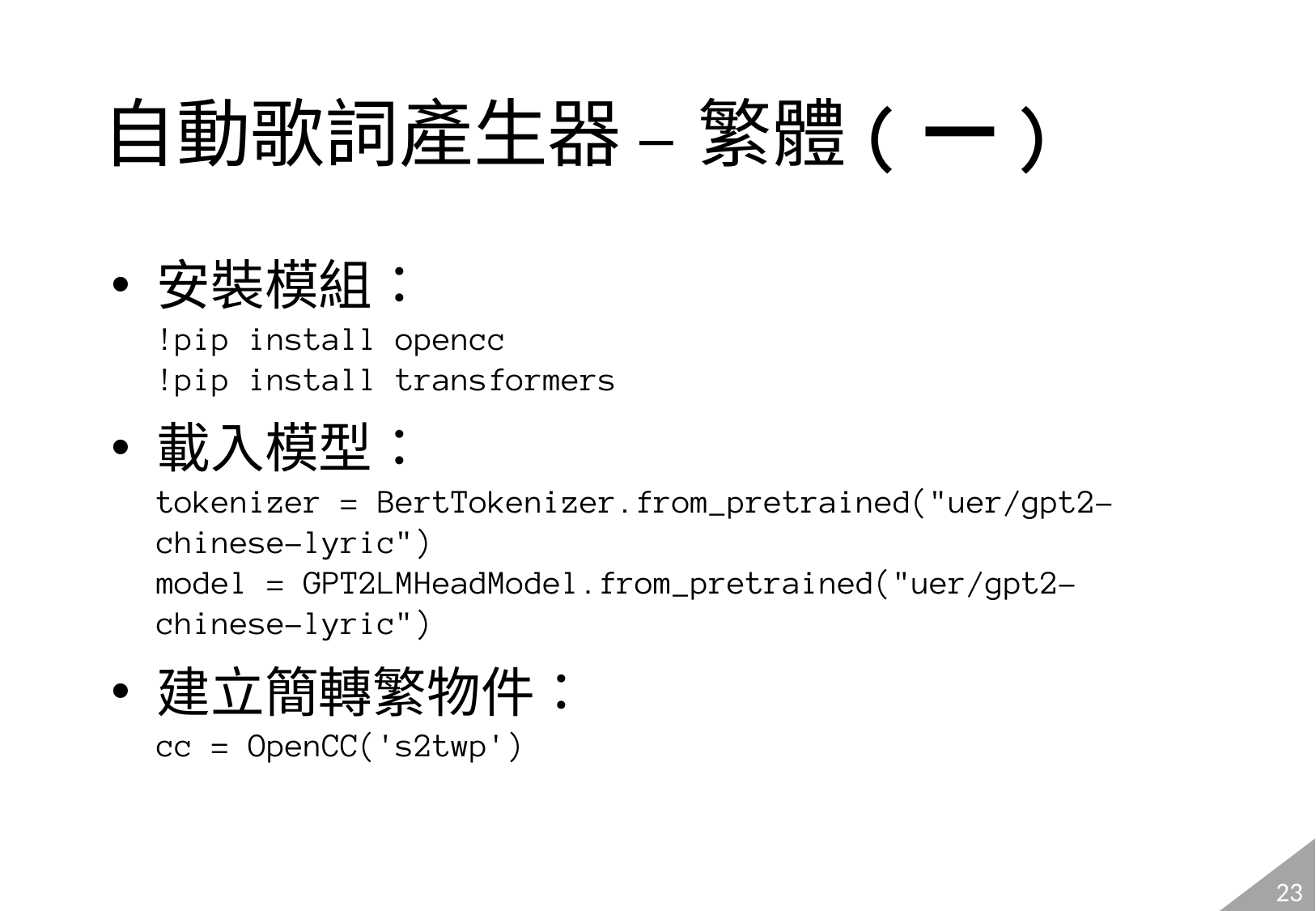

# 自動歌詞產生器-繁體(一)
安裝模組：
!pip install opencc
!pip install transformers
載入模型：
tokenizer = BertTokenizer.from_pretrained("uer/gpt2-chinese-lyric")
model = GPT2LMHeadModel.from_pretrained("uer/gpt2-chinese-lyric")
建立簡轉繁物件：
cc = OpenCC('s2twp')
23